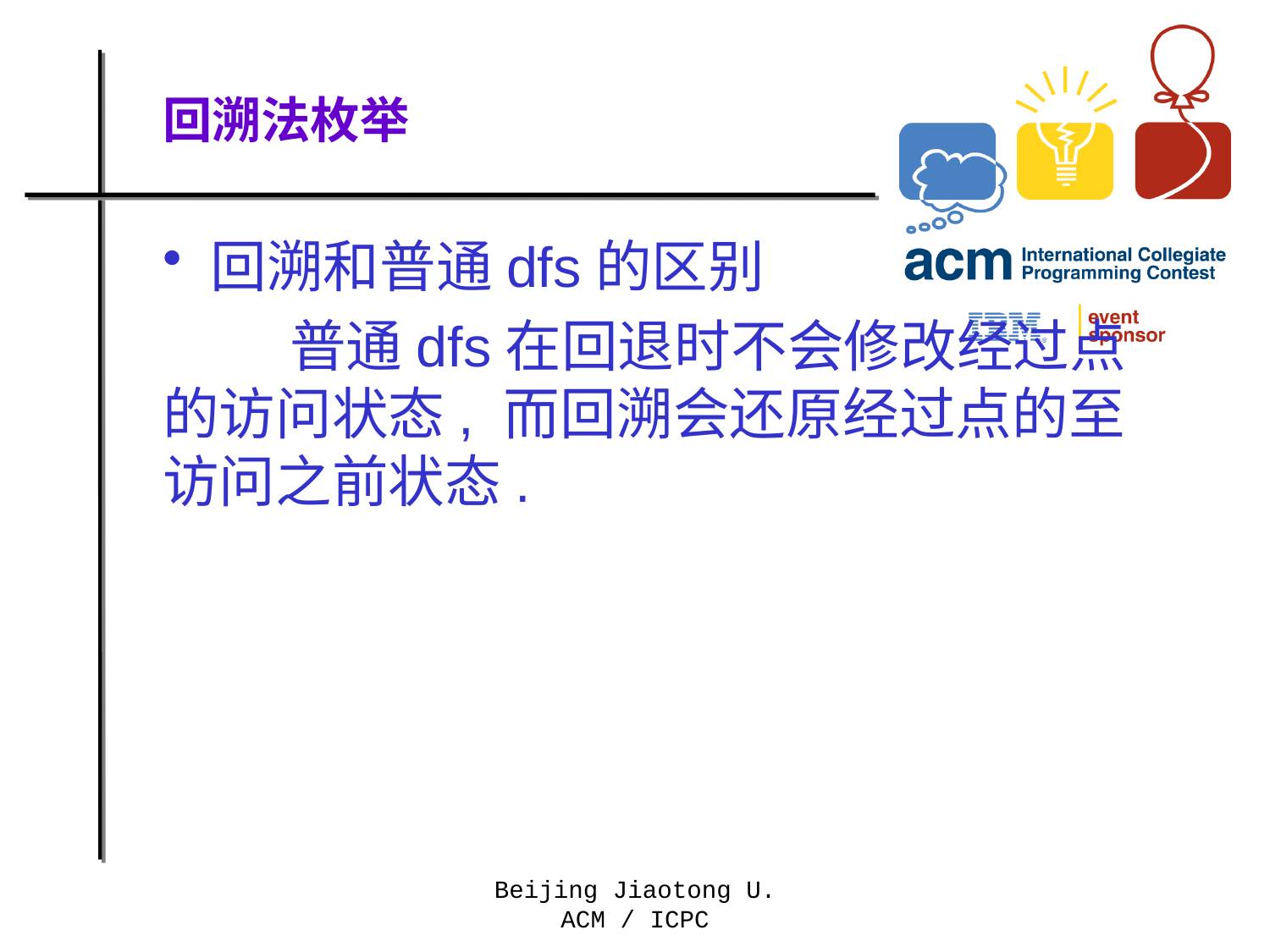

# 回溯法枚举
回溯和普通dfs的区别
	普通dfs在回退时不会修改经过点的访问状态, 而回溯会还原经过点的至访问之前状态.